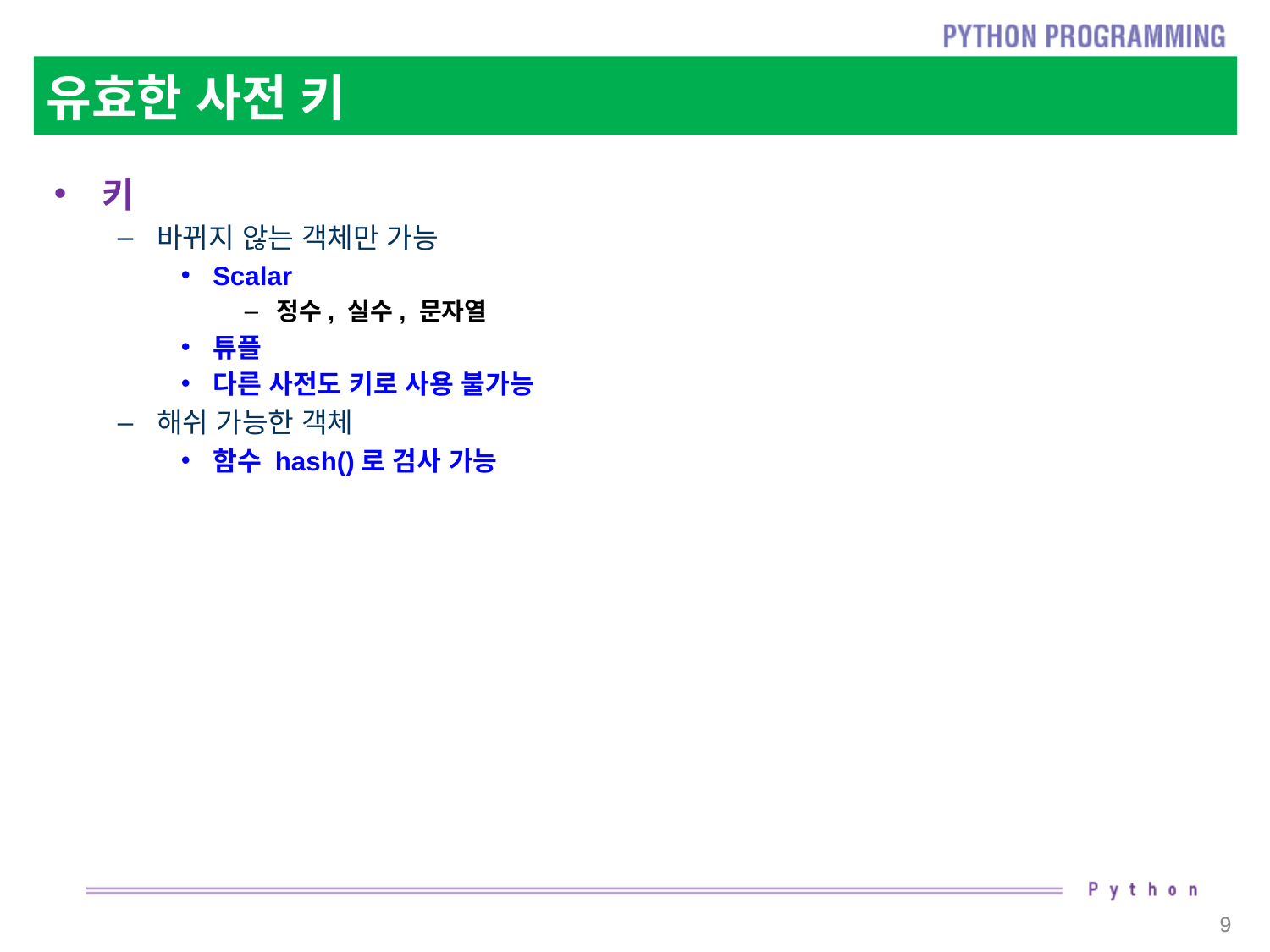

# 유효한 사전 키
키
바뀌지 않는 객체만 가능
Scalar
정수, 실수, 문자열
튜플
다른 사전도 키로 사용 불가능
해쉬 가능한 객체
함수 hash()로 검사 가능
9